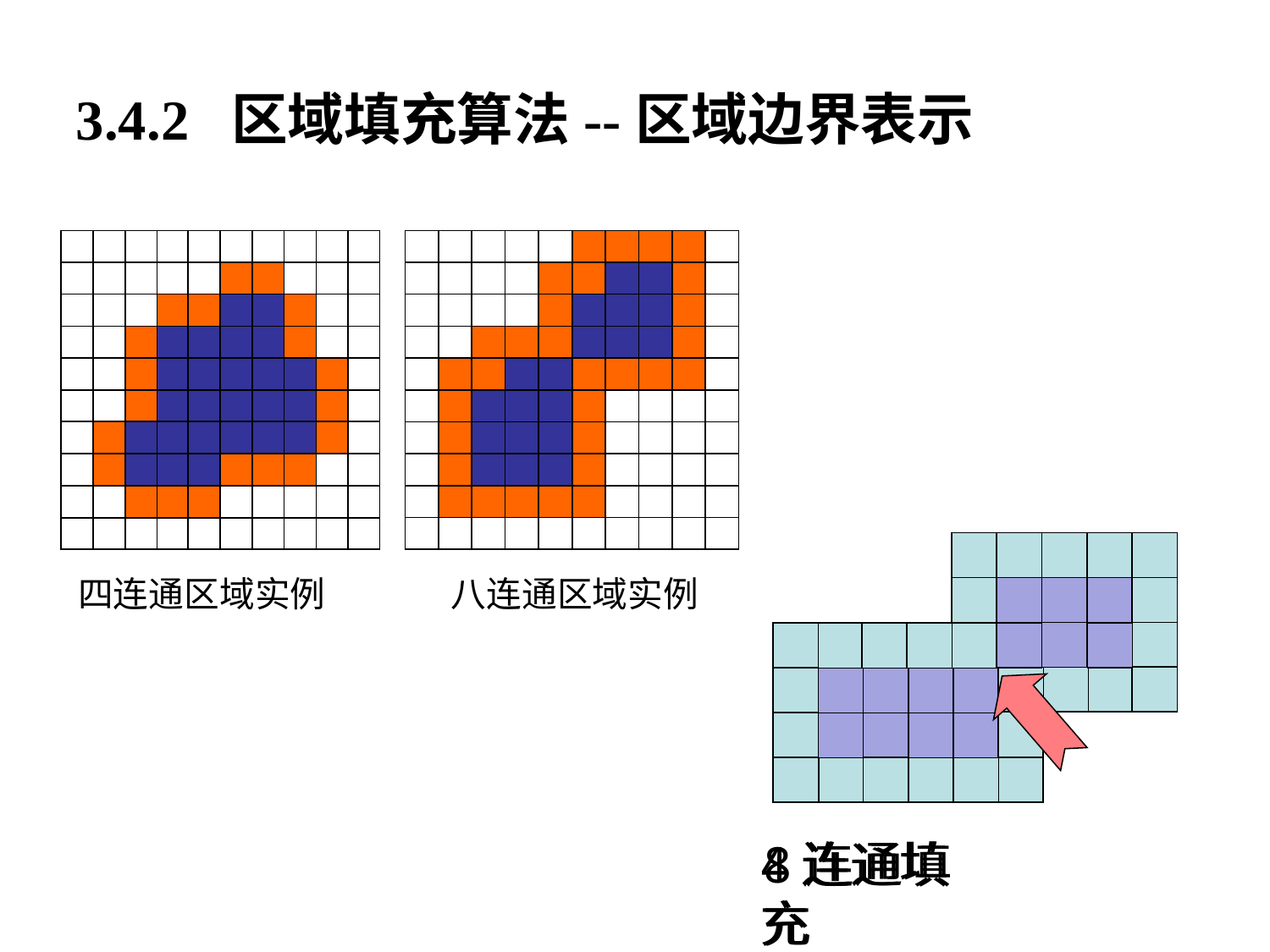

3.4.2  区域填充算法--区域边界表示

四连通区域实例
八连通区域实例

4连通填充
8连通填充